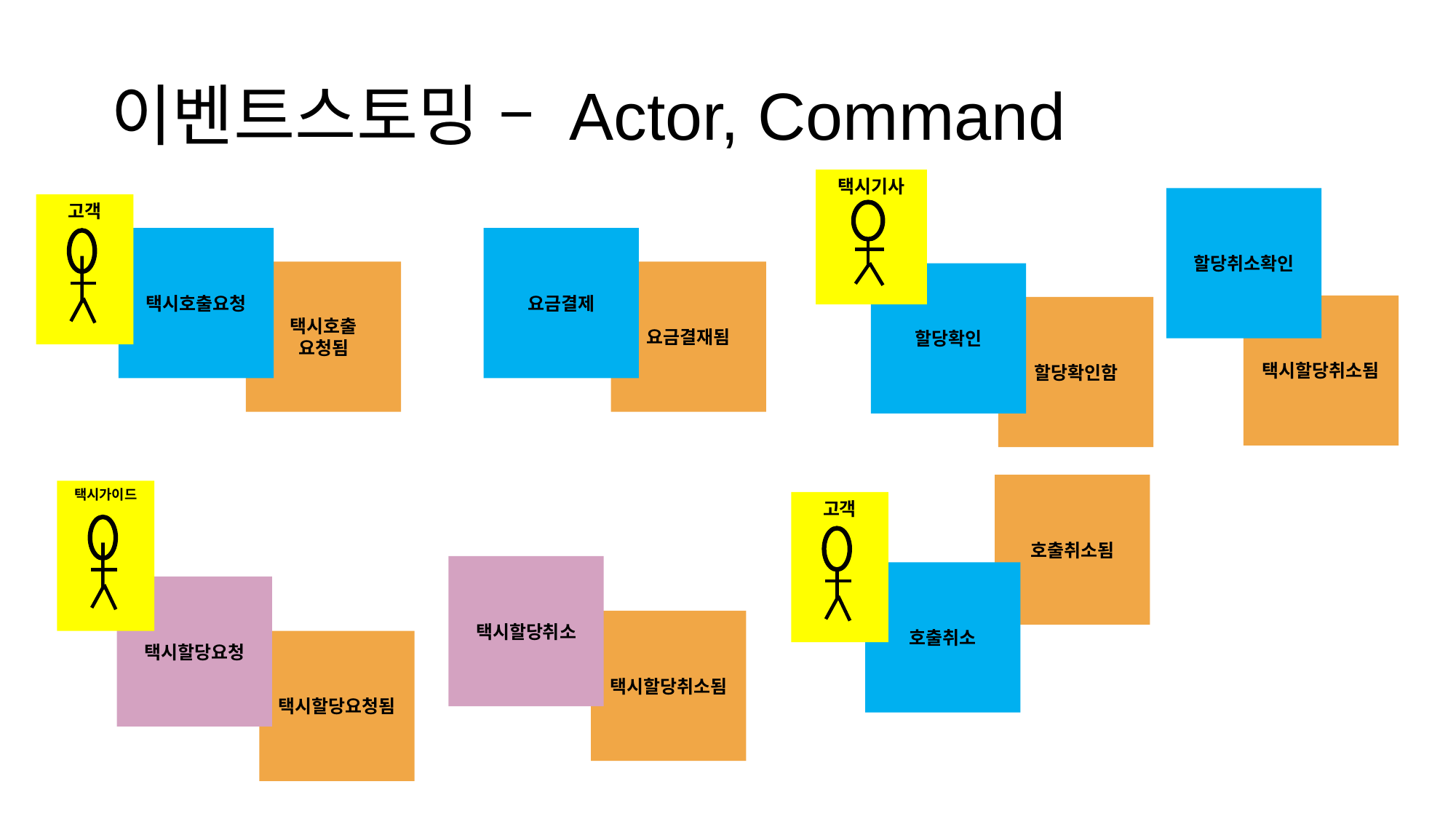

# 이벤트스토밍 – Actor, Command
택시기사

할당취소확인
고객

택시호출요청
요금결제
택시호출
요청됨
요금결재됨
할당확인
택시할당취소됨
할당확인함
호출취소됨
택시가이드

고객

택시할당취소
호출취소
택시할당요청
택시할당취소됨
택시할당요청됨